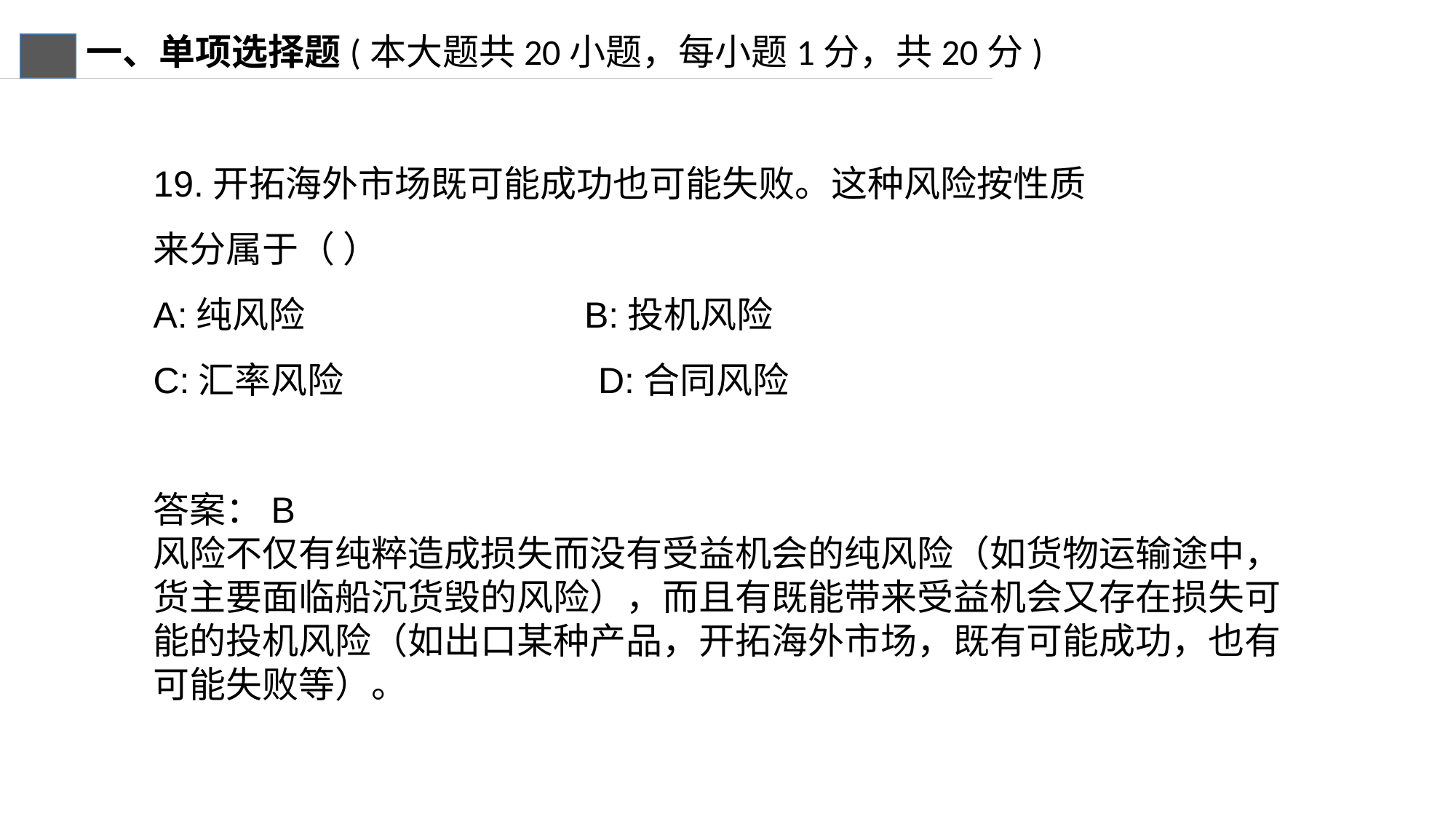

一、单项选择题(本大题共20小题，每小题1分，共20分)

19.开拓海外市场既可能成功也可能失败。这种风险按性质来分属于（ ）
A:纯风险                                 B:投机风险
C:汇率风险                              D:合同风险
答案：B
风险不仅有纯粹造成损失而没有受益机会的纯风险（如货物运输途中，货主要面临船沉货毁的风险），而且有既能带来受益机会又存在损失可能的投机风险（如出口某种产品，开拓海外市场，既有可能成功，也有可能失败等）。